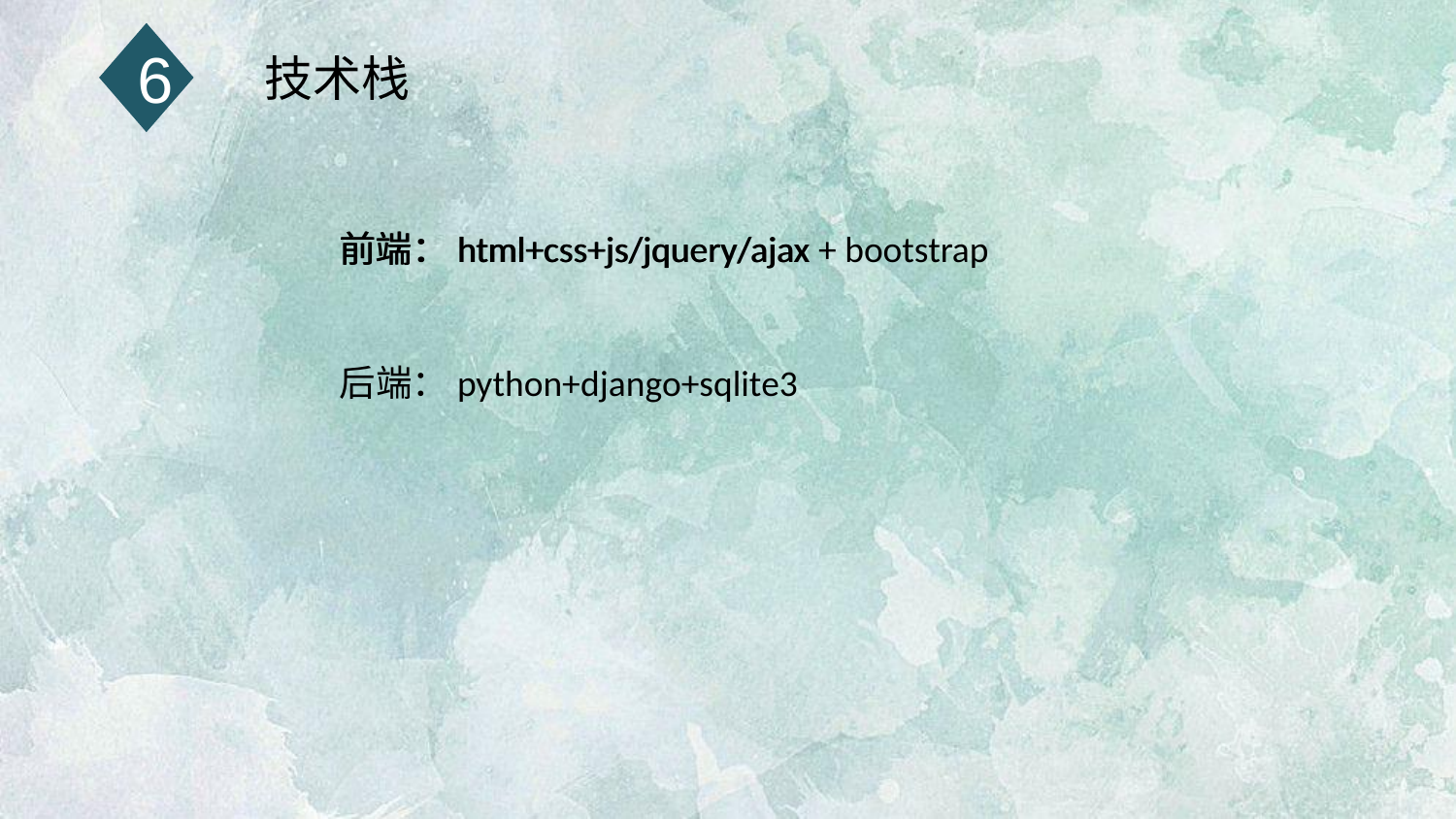

6
技术栈
前端：html+css+js/jquery/ajax + bootstrap
前端：html+css+js/jquery/ajax
后端：python+django+sqlite3